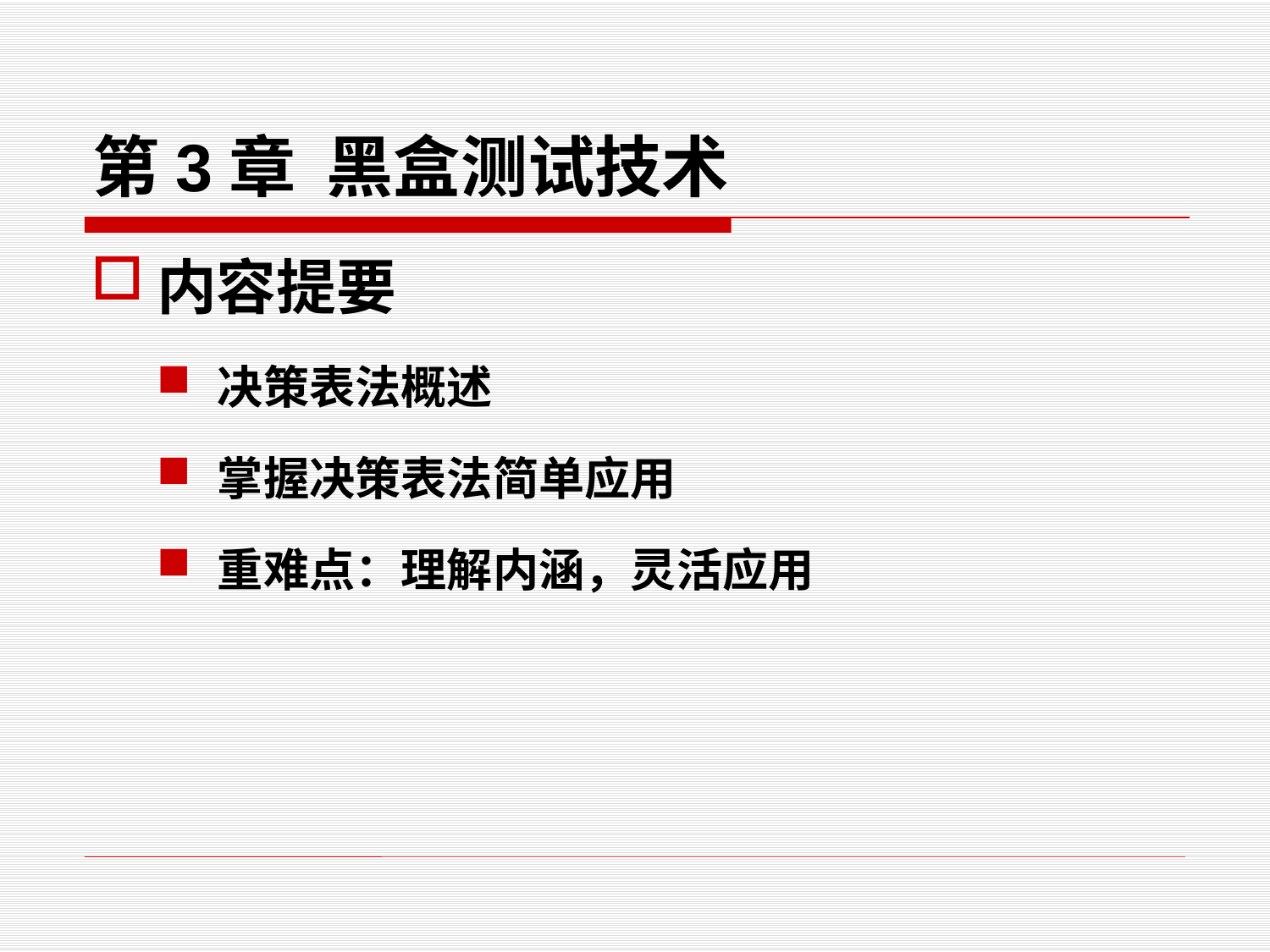

# 第3章  黑盒测试技术
内容提要
决策表法概述
掌握决策表法简单应用
重难点：理解内涵，灵活应用

2